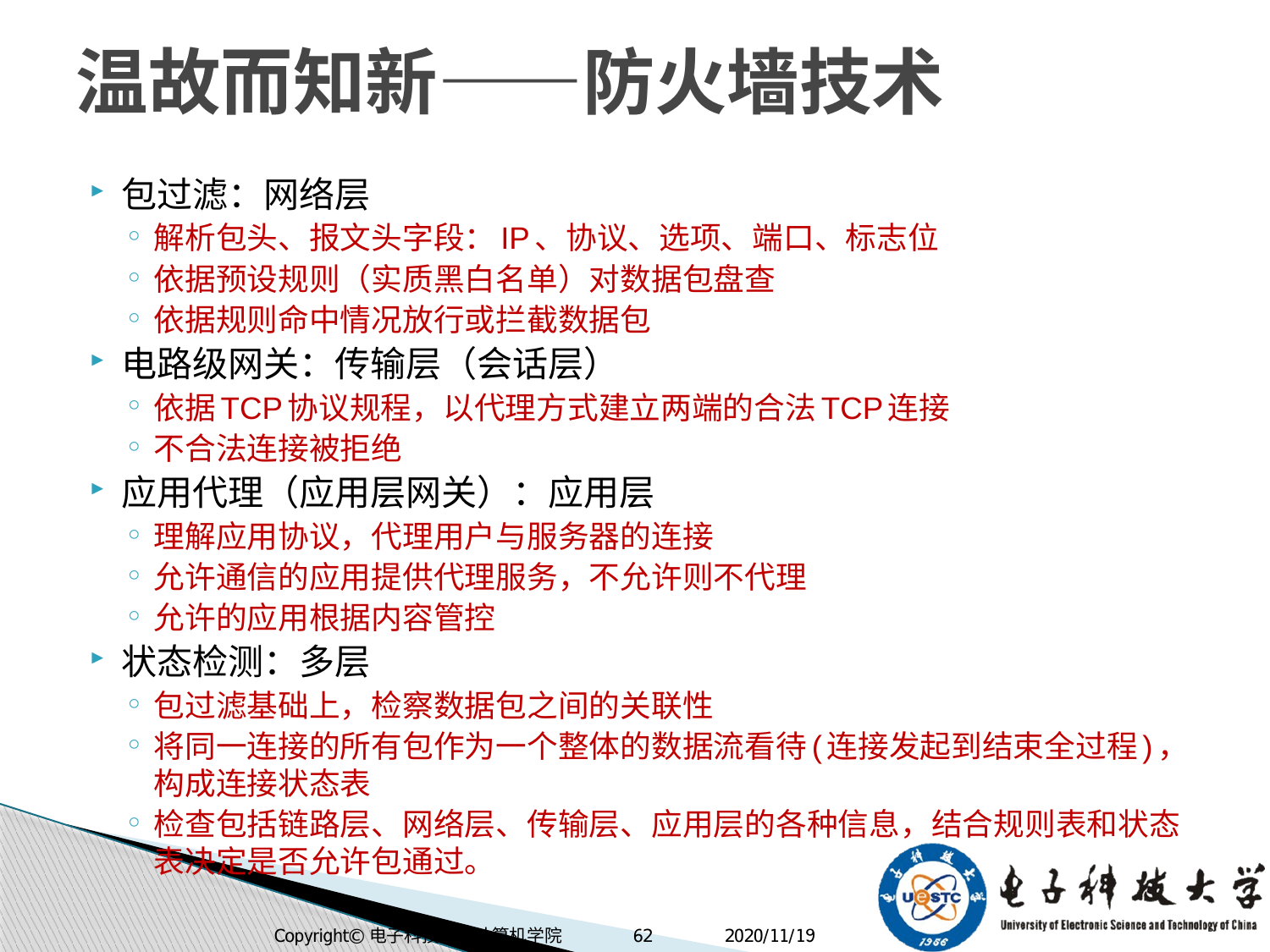

# 温故而知新——防火墙技术
包过滤：网络层
解析包头、报文头字段：IP、协议、选项、端口、标志位
依据预设规则（实质黑白名单）对数据包盘查
依据规则命中情况放行或拦截数据包
电路级网关：传输层（会话层）
依据TCP协议规程，以代理方式建立两端的合法TCP连接
不合法连接被拒绝
应用代理（应用层网关）：应用层
理解应用协议，代理用户与服务器的连接
允许通信的应用提供代理服务，不允许则不代理
允许的应用根据内容管控
状态检测：多层
包过滤基础上，检察数据包之间的关联性
将同一连接的所有包作为一个整体的数据流看待(连接发起到结束全过程)，构成连接状态表
检查包括链路层、网络层、传输层、应用层的各种信息，结合规则表和状态表决定是否允许包通过。
Copyright©电子科技大学计算机学院
62
2020/11/19